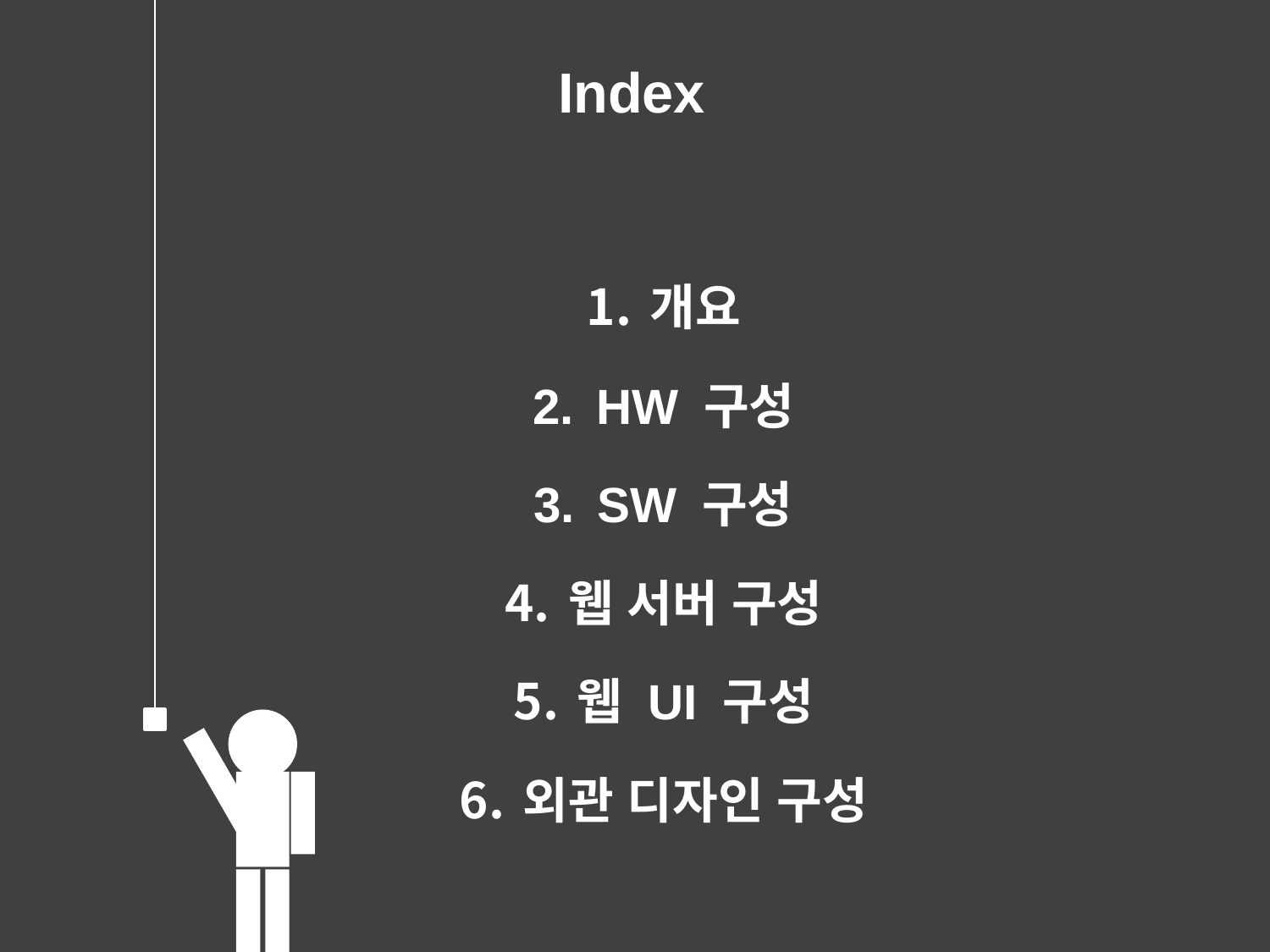

Index

개요
HW 구성
SW 구성
웹 서버 구성
웹 UI 구성
외관 디자인 구성